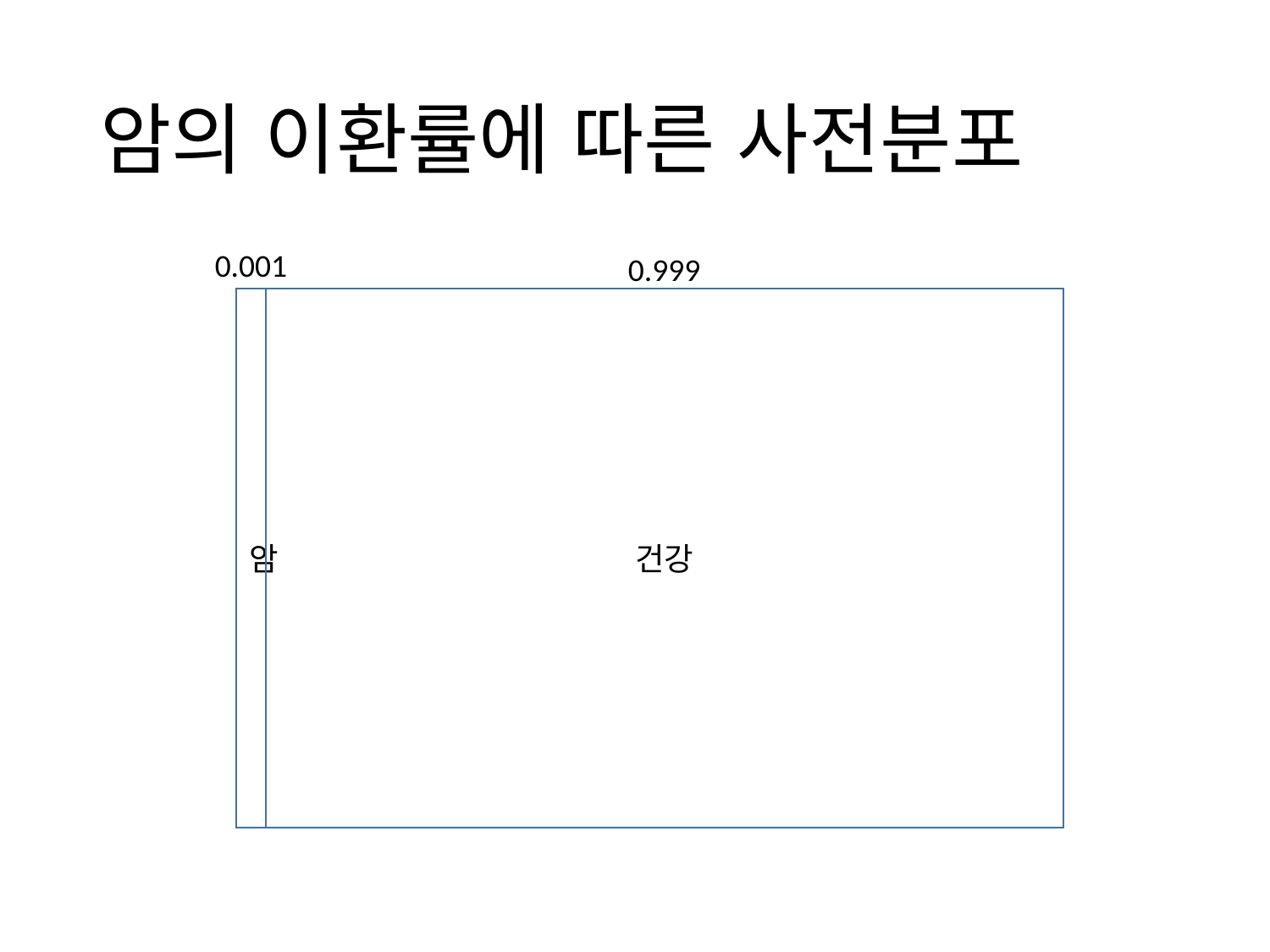

# 암의 이환률에 따른 사전분포
0.001
0.999
암
건강